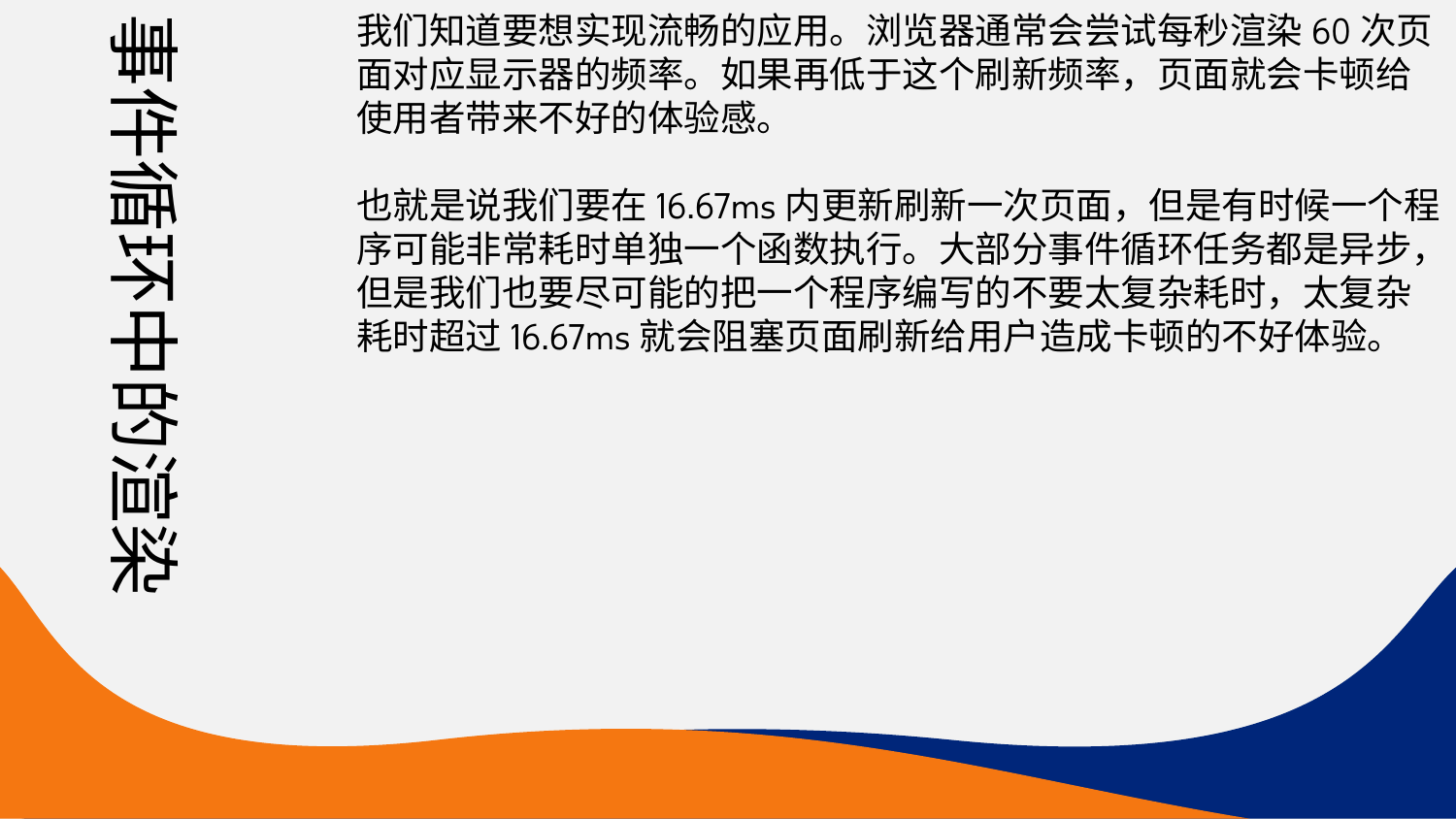

事件循环中的渲染
我们知道要想实现流畅的应用。浏览器通常会尝试每秒渲染60次页面对应显示器的频率。如果再低于这个刷新频率，页面就会卡顿给使用者带来不好的体验感。

也就是说我们要在16.67ms内更新刷新一次页面，但是有时候一个程序可能非常耗时单独一个函数执行。大部分事件循环任务都是异步，但是我们也要尽可能的把一个程序编写的不要太复杂耗时，太复杂耗时超过16.67ms就会阻塞页面刷新给用户造成卡顿的不好体验。